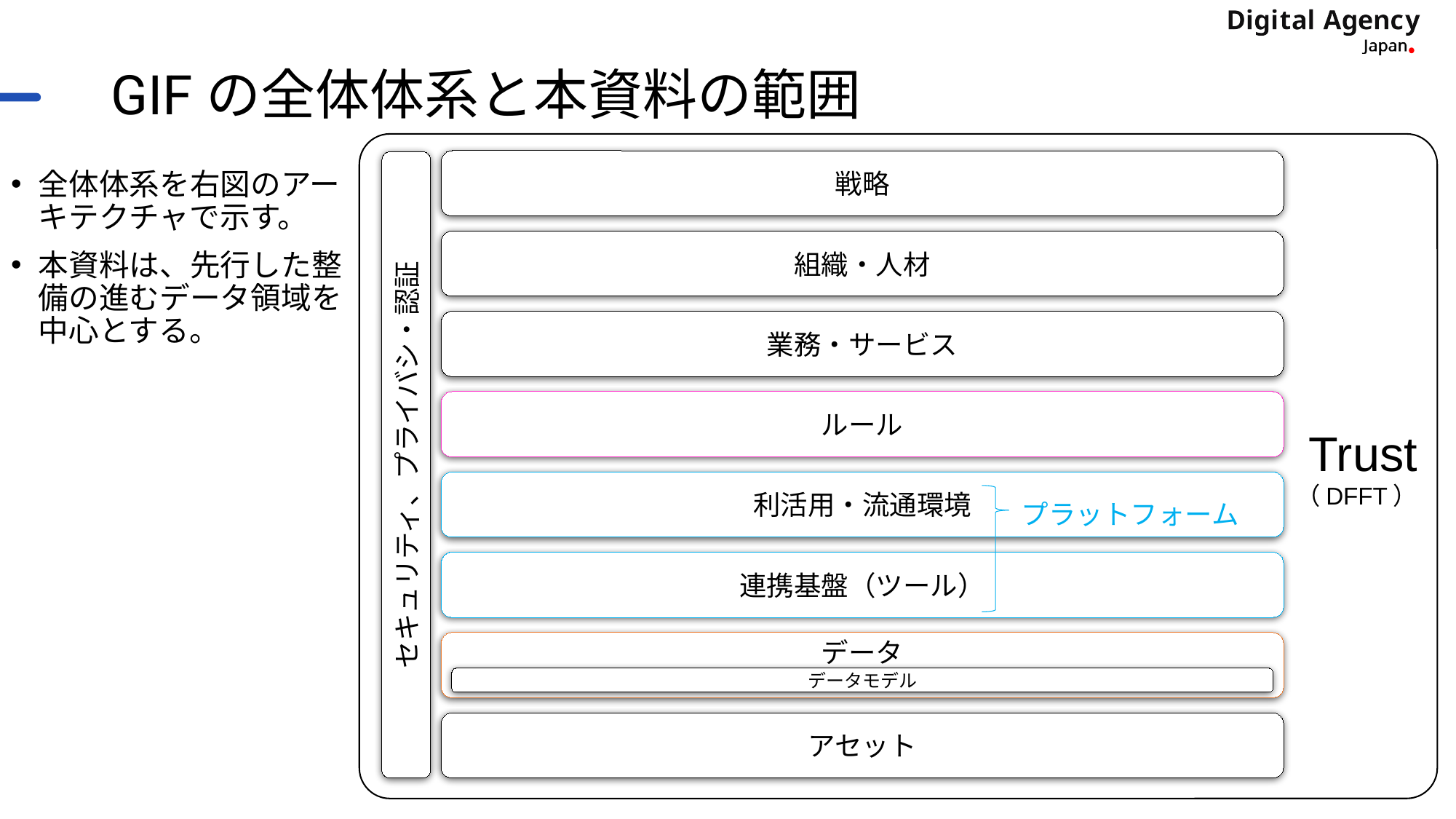

# GIFの全体体系と本資料の範囲
Trust
（DFFT）
戦略
全体体系を右図のアーキテクチャで示す。
本資料は、先行した整備の進むデータ領域を中心とする。
組織・人材
業務・サービス
ルール
セキュリティ、プライバシ・認証
利活用・流通環境

プラットフォーム
連携基盤（ツール）
データ

データモデル
アセット
6